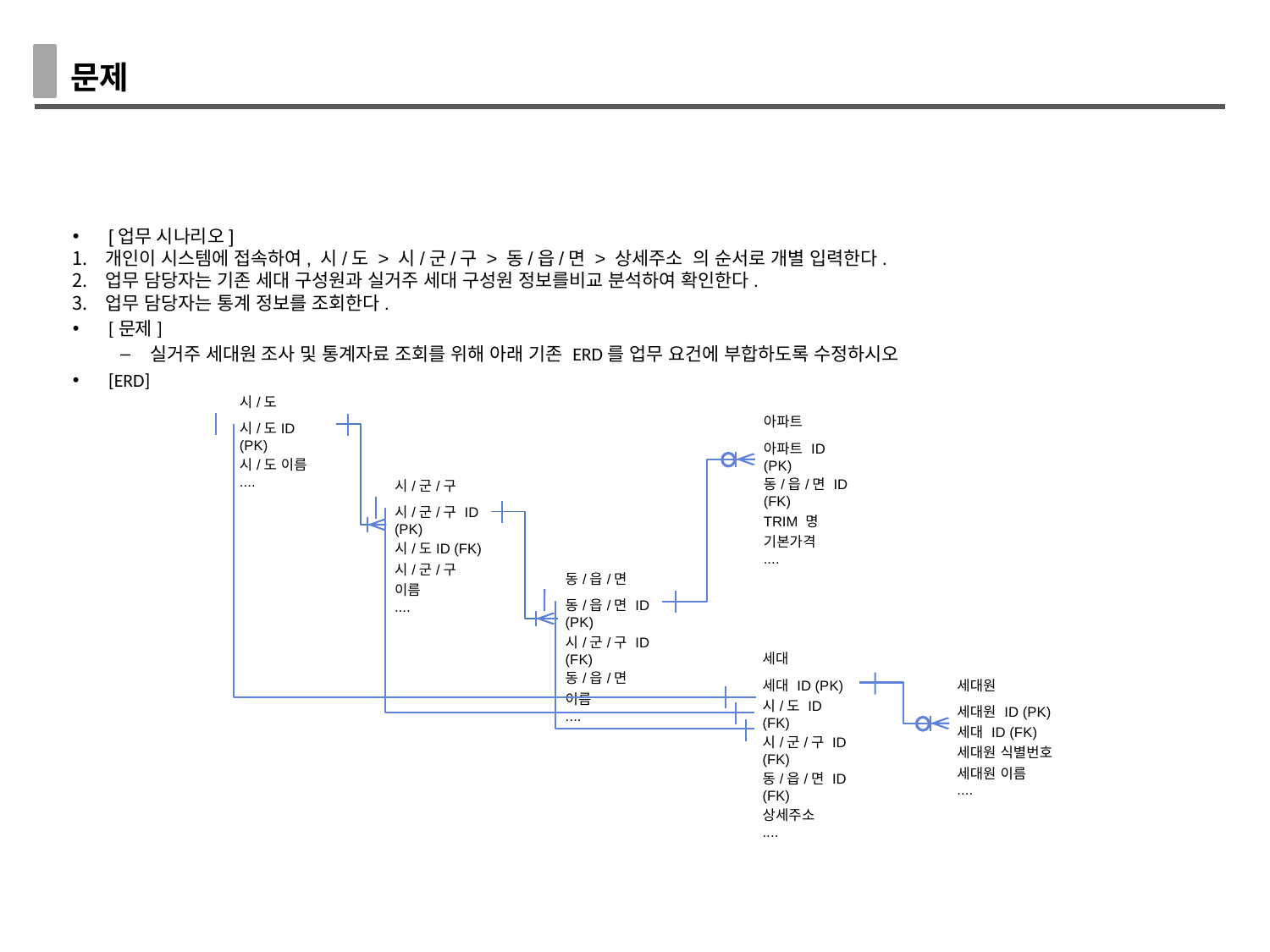

문제
[업무 시나리오]
개인이 시스템에 접속하여, 시/도 > 시/군/구 > 동/읍/면 > 상세주소  의 순서로 개별 입력한다.
업무 담당자는 기존 세대 구성원과 실거주 세대 구성원 정보를비교 분석하여 확인한다.
업무 담당자는 통계 정보를 조회한다.
[문제]
실거주 세대원 조사 및 통계자료 조회를 위해 아래 기존 ERD를 업무 요건에 부합하도록 수정하시오
[ERD]
| 시/도 |
| --- |
| 시/도ID (PK) 시/도 이름 .... |
| 아파트 |
| --- |
| 아파트 ID (PK) 동/읍/면 ID (FK) TRIM 명 기본가격 .... |

| 시/군/구 |
| --- |
| 시/군/구 ID (PK) 시/도ID (FK) 시/군/구 이름 .... |

| 동/읍/면 |
| --- |
| 동/읍/면 ID (PK) 시/군/구 ID (FK) 동/읍/면 이름 .... |

| 세대 |
| --- |
| 세대 ID (PK) 시/도 ID (FK) 시/군/구 ID (FK) 동/읍/면 ID (FK) 상세주소 .... |
| 세대원 |
| --- |
| 세대원 ID (PK) 세대 ID (FK) 세대원 식별번호 세대원 이름 .... |